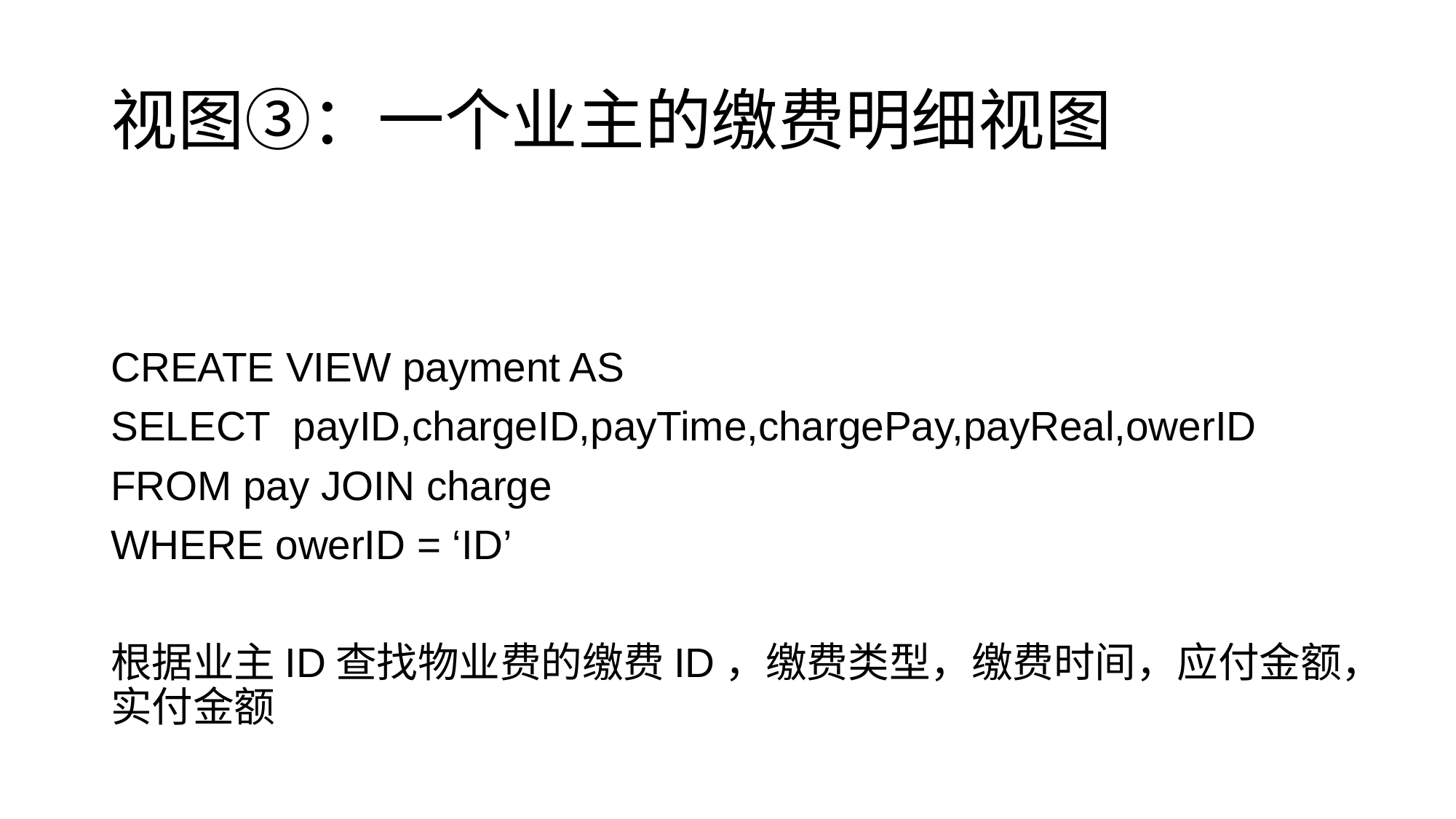

# 视图③：一个业主的缴费明细视图

CREATE VIEW payment AS
SELECT  payID,chargeID,payTime,chargePay,payReal,owerID
FROM pay JOIN charge
WHERE owerID = ‘ID’

根据业主ID查找物业费的缴费ID，缴费类型，缴费时间，应付金额，实付金额